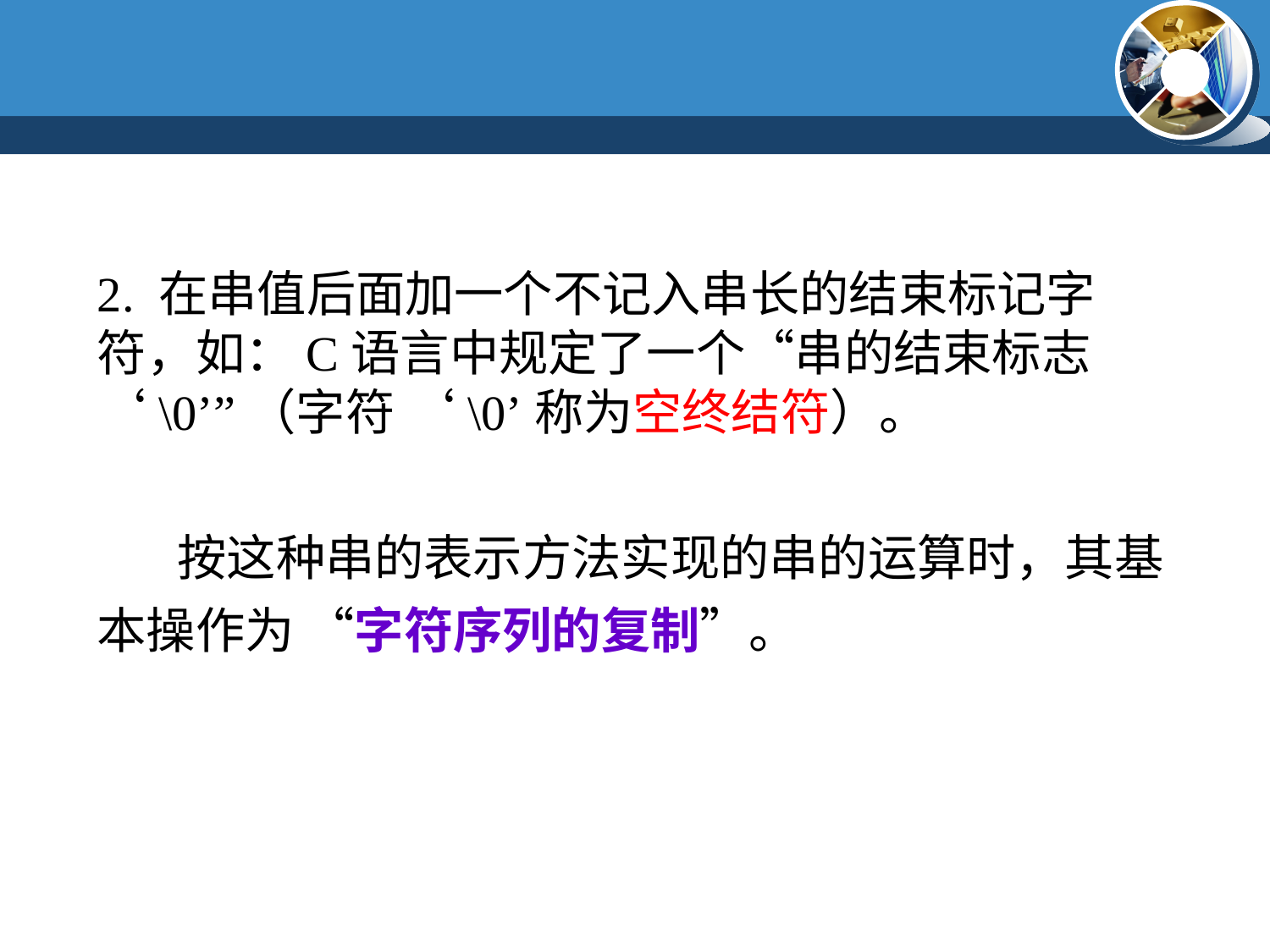

2. 在串值后面加一个不记入串长的结束标记字符，如：C语言中规定了一个“串的结束标志 ‘\0’”（字符 ‘\0’称为空终结符）。

    按这种串的表示方法实现的串的运算时，其基本操作为 “字符序列的复制”。